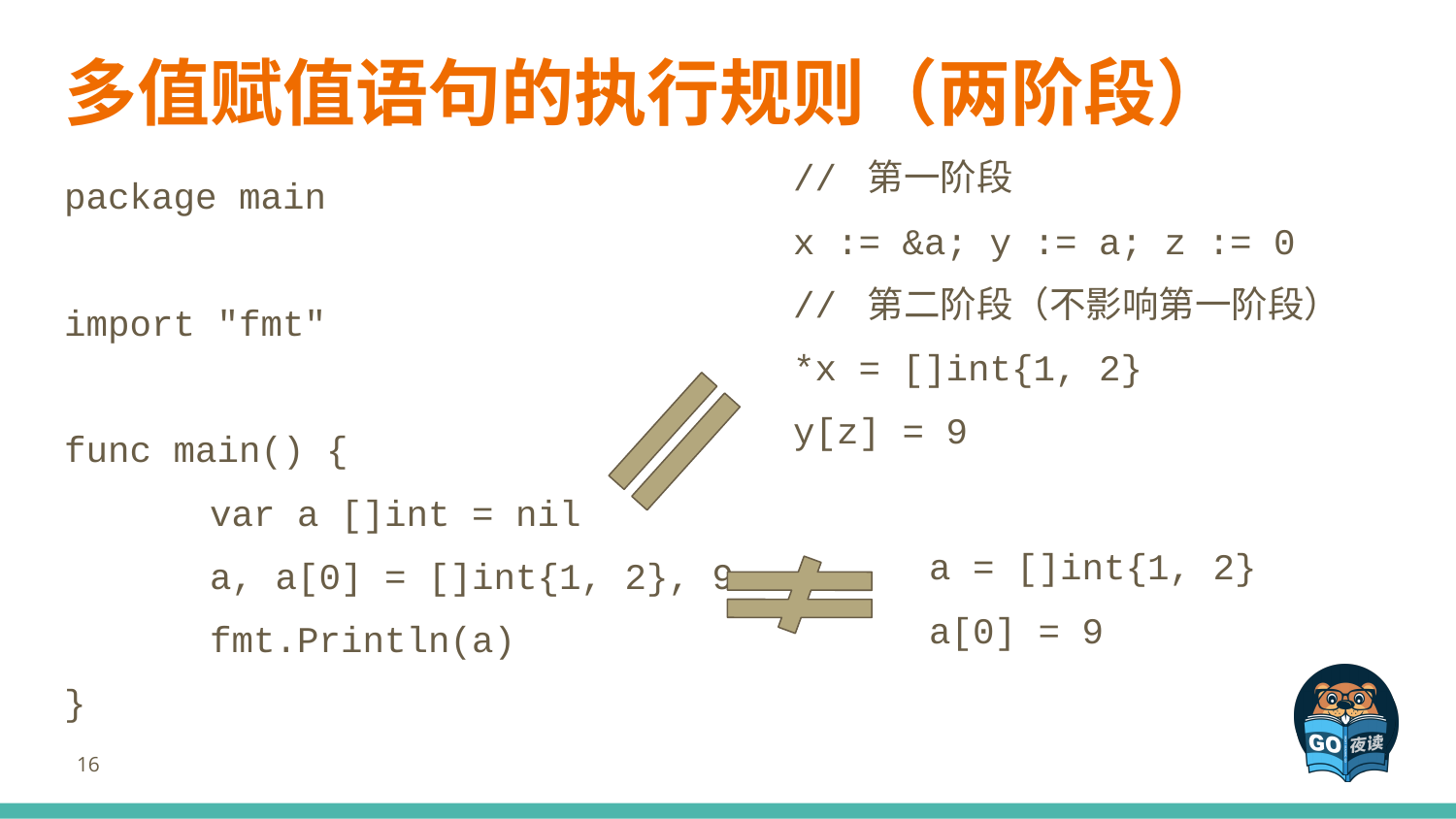

# 多值赋值语句的执行规则（两阶段）
// 第一阶段
x := &a; y := a; z := 0
// 第二阶段（不影响第一阶段）
*x = []int{1, 2}
y[z] = 9
package main

import "fmt"

func main() {
 	var a []int = nil
 	a, a[0] = []int{1, 2}, 9
 	fmt.Println(a)
}

a = []int{1, 2}
a[0] = 9

16